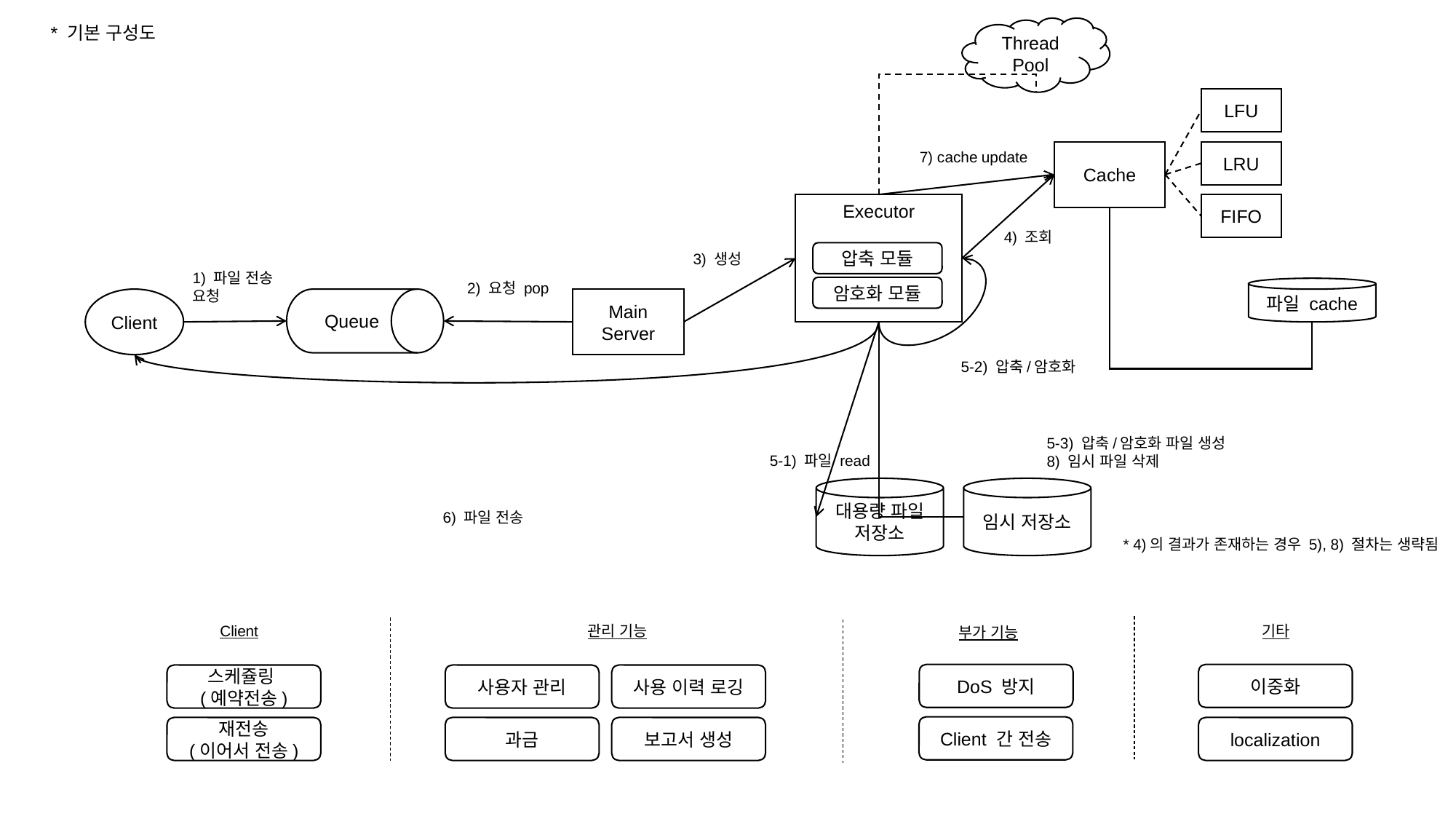

* 기본 구성도
Thread Pool
LFU
LRU
Cache
7) cache update
Executor
FIFO
4) 조회
압축 모듈
3) 생성
1) 파일 전송
요청
2) 요청 pop
암호화 모듈
파일 cache
Client
Queue
Main
Server
5-2) 압축/암호화
5-3) 압축/암호화 파일 생성
8) 임시 파일 삭제
5-1) 파일 read
대용량 파일 저장소
임시 저장소
6) 파일 전송
* 4)의 결과가 존재하는 경우 5), 8) 절차는 생략됨
Client
관리 기능
기타
부가 기능
DoS 방지
이중화
스케쥴링
(예약전송)
사용자 관리
사용 이력 로깅
Client 간 전송
재전송
(이어서 전송)
과금
보고서 생성
localization